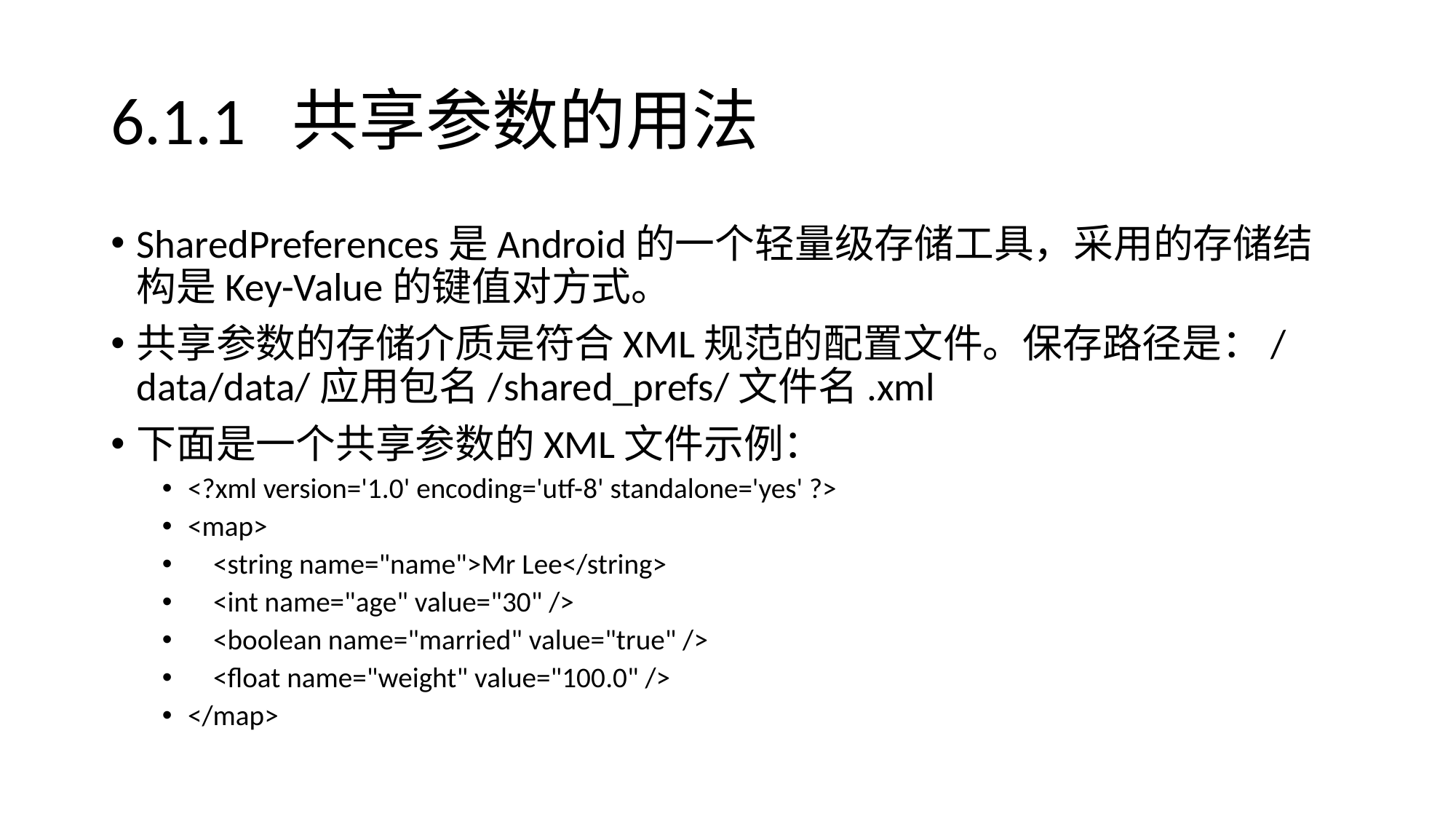

# 6.1.1  共享参数的用法
SharedPreferences是Android的一个轻量级存储工具，采用的存储结构是Key-Value的键值对方式。
共享参数的存储介质是符合XML规范的配置文件。保存路径是：/data/data/应用包名/shared_prefs/文件名.xml
下面是一个共享参数的XML文件示例：
<?xml version='1.0' encoding='utf-8' standalone='yes' ?>
<map>
    <string name="name">Mr Lee</string>
    <int name="age" value="30" />
    <boolean name="married" value="true" />
    <float name="weight" value="100.0" />
</map>